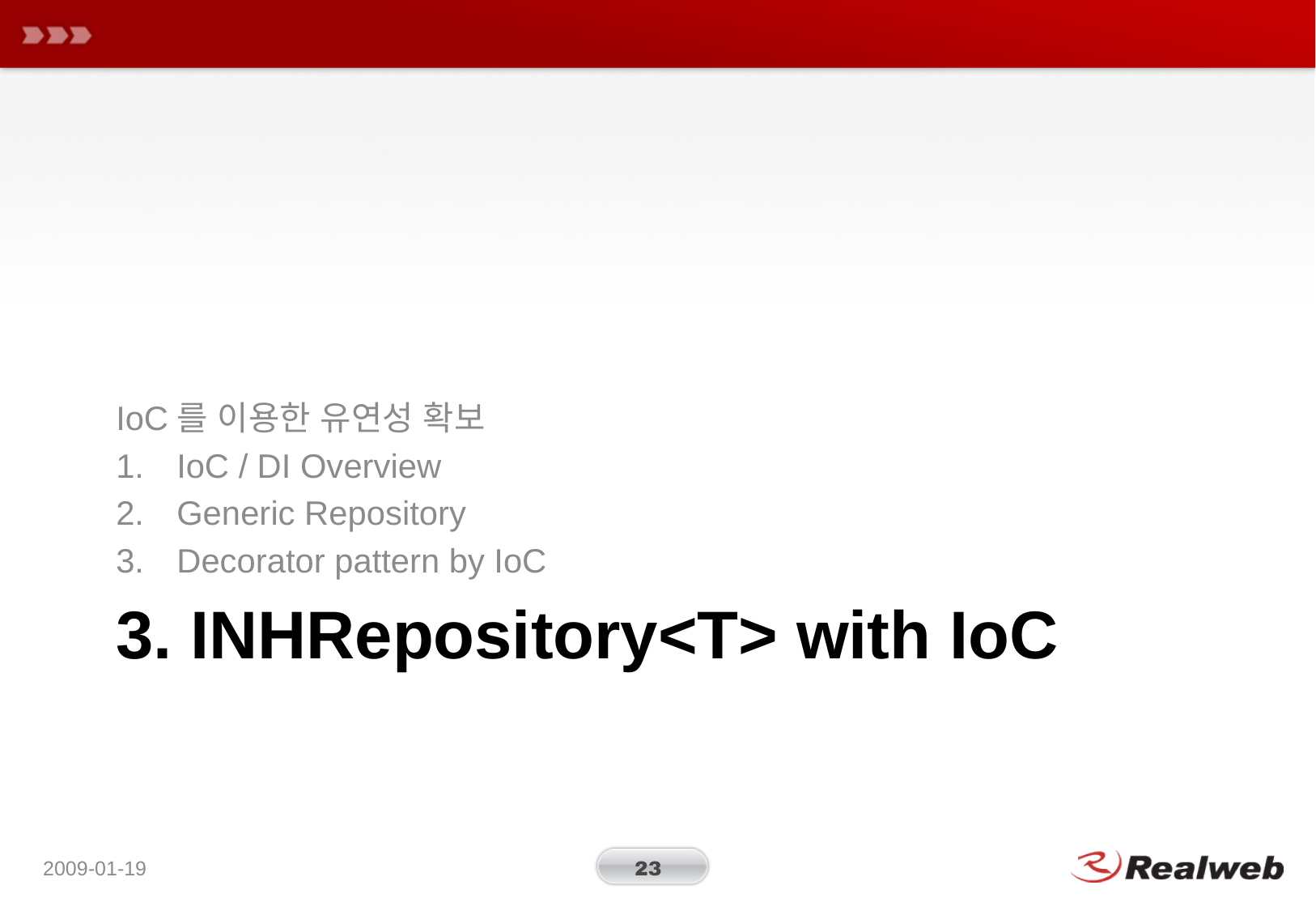

IoC를 이용한 유연성 확보
IoC / DI Overview
Generic Repository
Decorator pattern by IoC
# 3. INHRepository<T> with IoC
2009-01-19
23